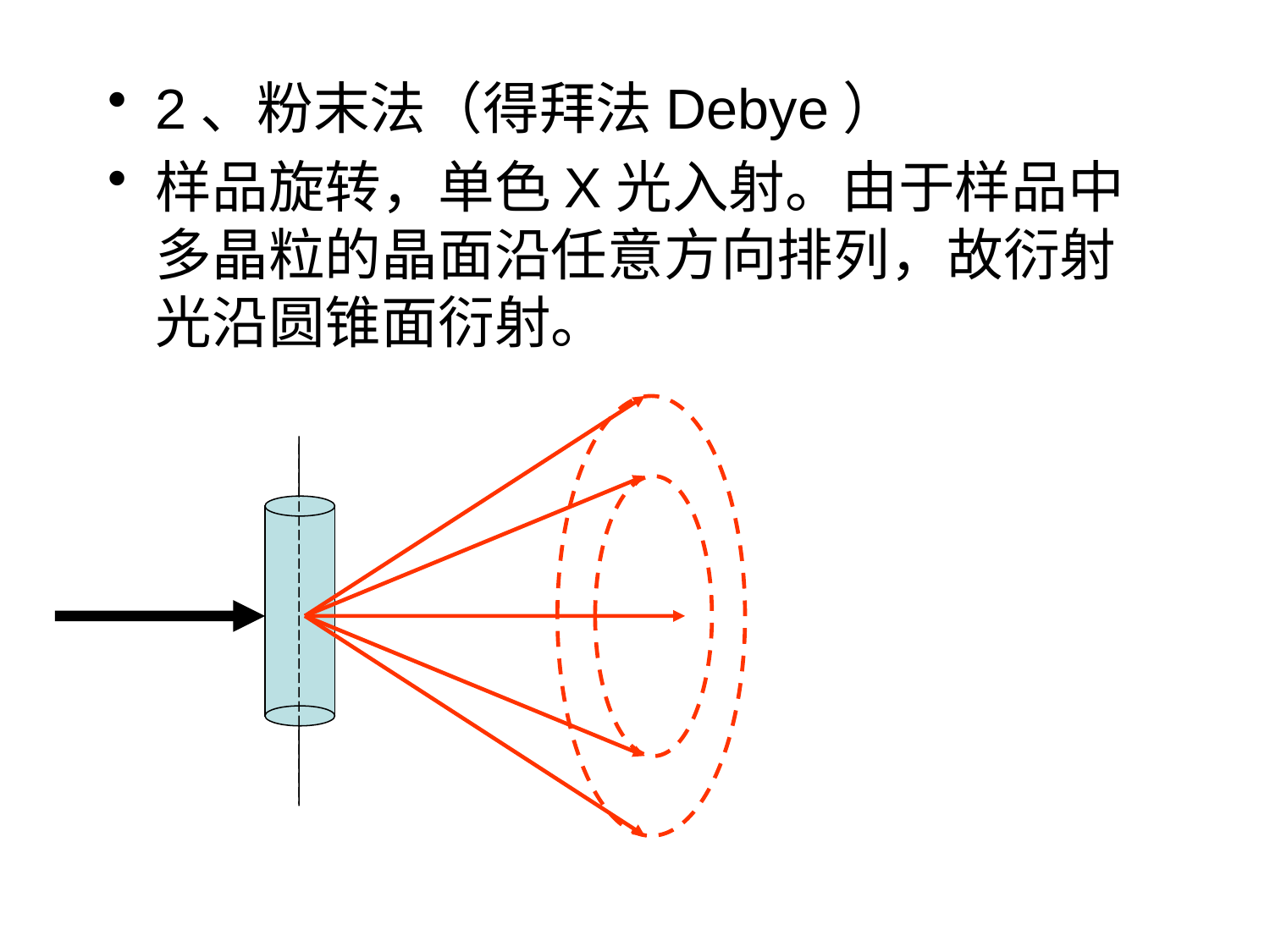

2、粉末法（得拜法Debye）
样品旋转，单色X光入射。由于样品中多晶粒的晶面沿任意方向排列，故衍射光沿圆锥面衍射。